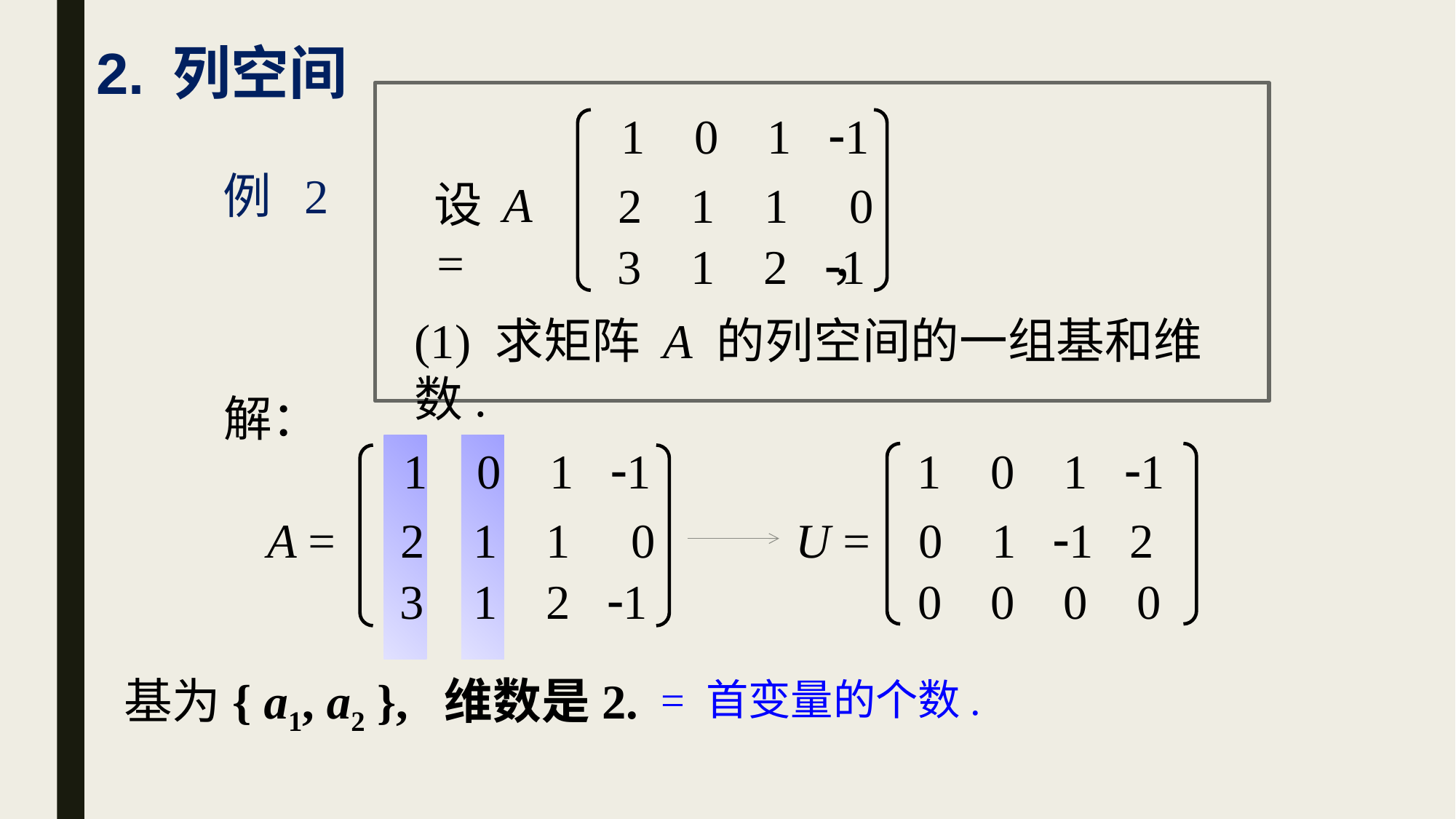

# 2. 列空间

  1    0    1   −1

例  2
设 A =                                 ，
2    1    1     0
 3    1    2   −1
(1) 求矩阵 A 的列空间的一组基和维数.
解：
  1    0    1   −1

  1    0    1   −1

A =
U =
0    1   −1   2
2    1    1     0
 3    1    2   −1
 0    0    0    0
基为{ a1, a2 },  维数是2.
= 首变量的个数.